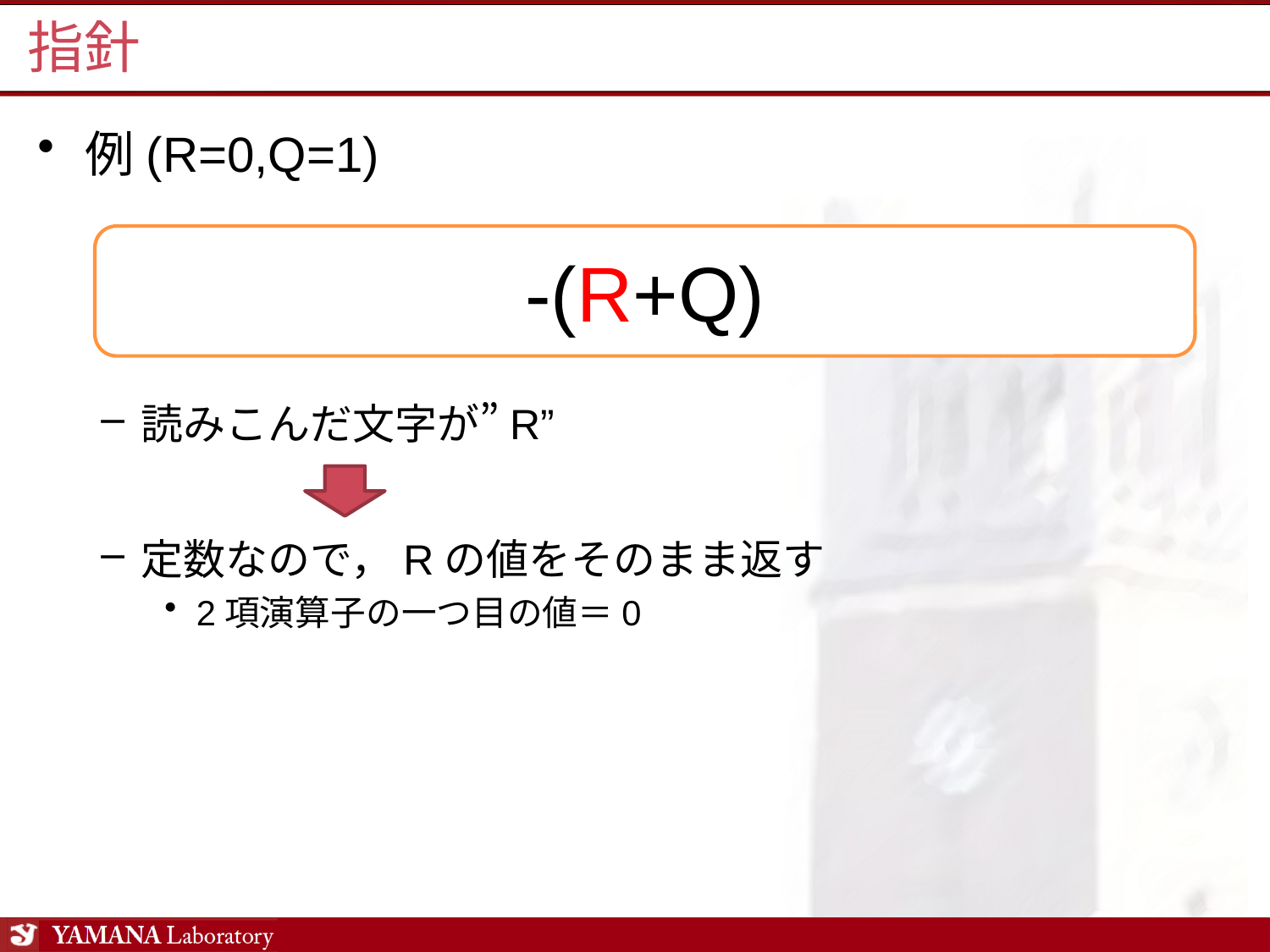

# 指針
例(R=0,Q=1)

読みこんだ文字が”R”

定数なので，Rの値をそのまま返す
2項演算子の一つ目の値＝0

-(R+Q)